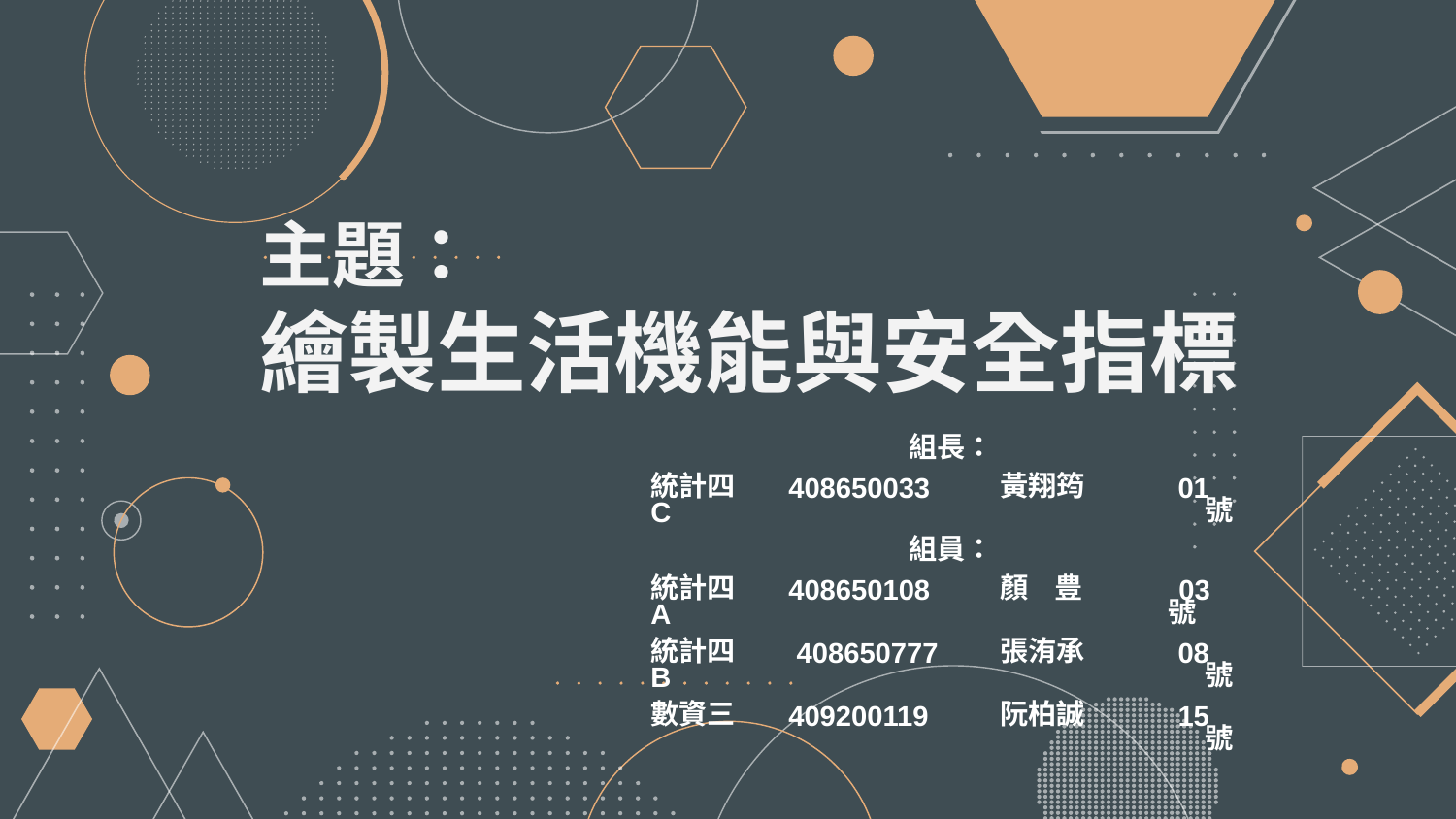

# 主題： 繪製生活機能與安全指標
| 組長： |  |  |  |
| --- | --- | --- | --- |
| 統計四C | 408650033 | 黃翔筠 | 01 號 |
| 組員： |  |  |  |
| 統計四A | 408650108 | 顏 豊 | 03 號 |
| 統計四B | 408650777 | 張洧承 | 08 號 |
| 數資三 | 409200119 | 阮柏誠 | 15 號 |